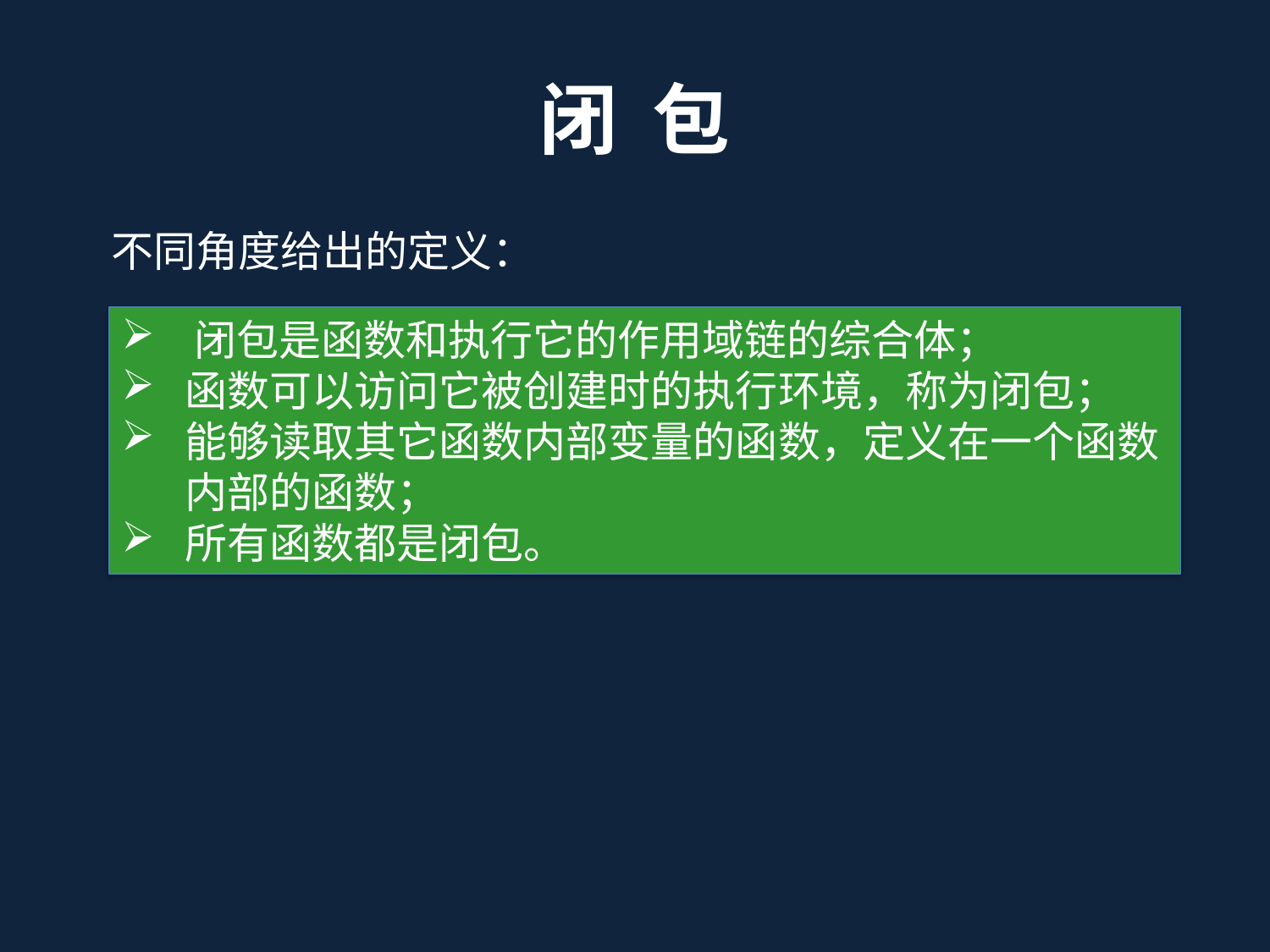

# 闭  包
不同角度给出的定义：
   闭包是函数和执行它的作用域链的综合体；
函数可以访问它被创建时的执行环境，称为闭包；
能够读取其它函数内部变量的函数，定义在一个函数内部的函数；
所有函数都是闭包。